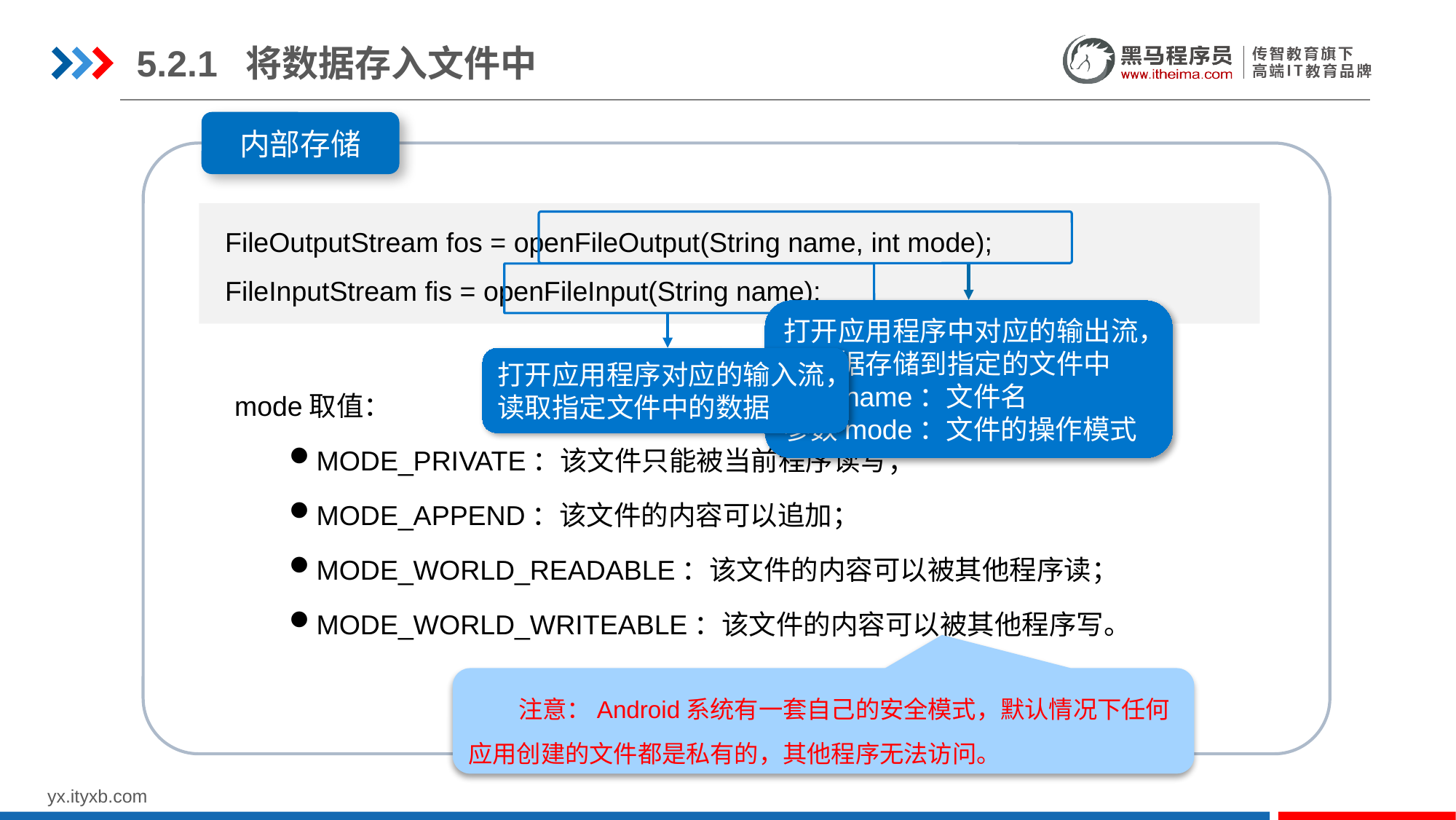

5.2.1	将数据存入文件中
内部存储

  FileOutputStream fos = openFileOutput(String name, int mode);
  FileInputStream fis = openFileInput(String name);

打开应用程序中对应的输出流，将数据存储到指定的文件中
参数name：文件名
参数mode：文件的操作模式
打开应用程序对应的输入流，读取指定文件中的数据
mode取值：
MODE_PRIVATE：该文件只能被当前程序读写；
MODE_APPEND：该文件的内容可以追加；
MODE_WORLD_READABLE：该文件的内容可以被其他程序读；
MODE_WORLD_WRITEABLE：该文件的内容可以被其他程序写。

       注意：Android系统有一套自己的安全模式，默认情况下任何应用创建的文件都是私有的，其他程序无法访问。